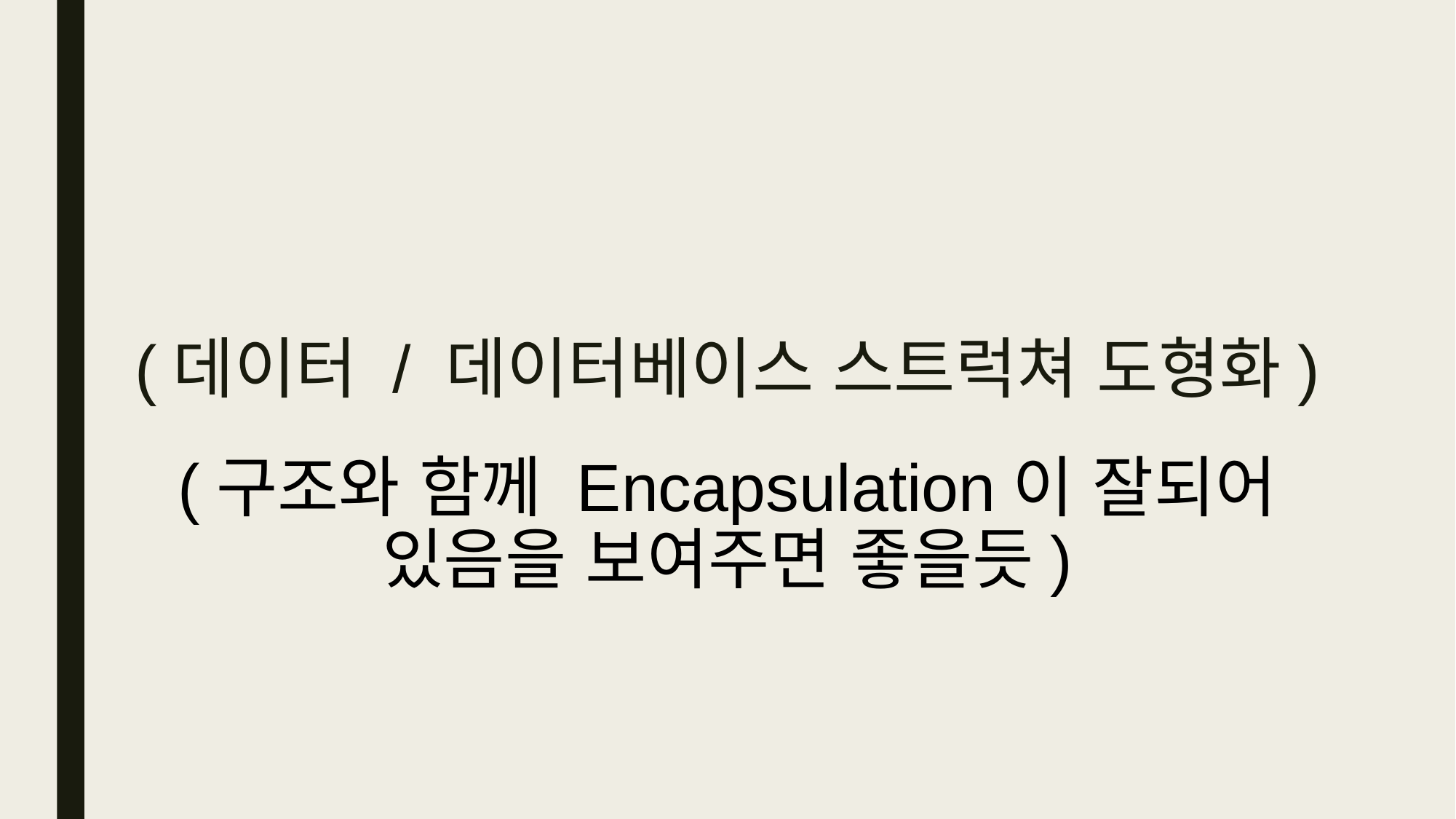

# (데이터 / 데이터베이스 스트럭쳐 도형화)
(구조와 함께 Encapsulation이 잘되어 있음을 보여주면 좋을듯)